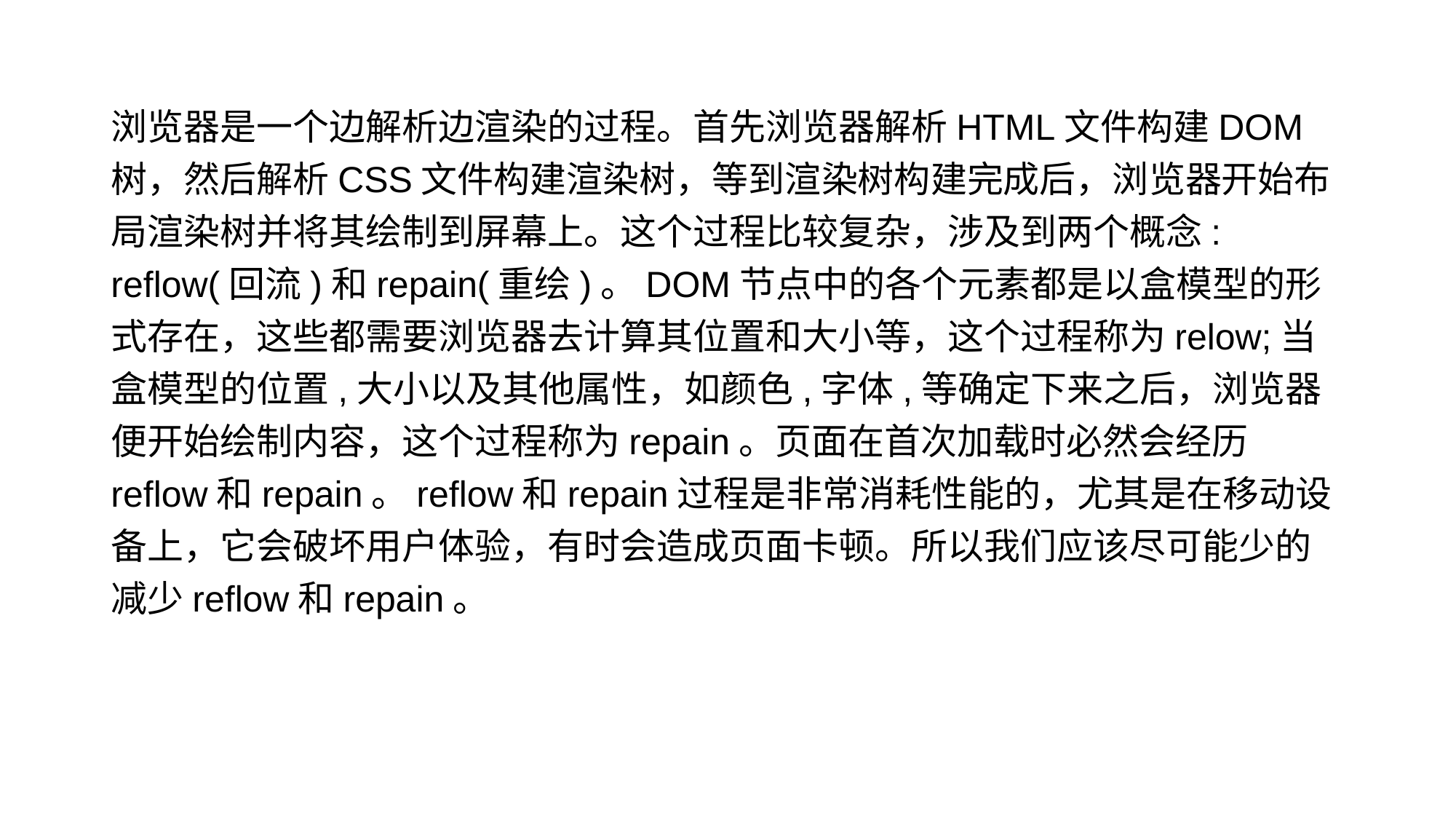

浏览器是一个边解析边渲染的过程。首先浏览器解析HTML文件构建DOM树，然后解析CSS文件构建渲染树，等到渲染树构建完成后，浏览器开始布局渲染树并将其绘制到屏幕上。这个过程比较复杂，涉及到两个概念: reflow(回流)和repain(重绘)。DOM节点中的各个元素都是以盒模型的形式存在，这些都需要浏览器去计算其位置和大小等，这个过程称为relow;当盒模型的位置,大小以及其他属性，如颜色,字体,等确定下来之后，浏览器便开始绘制内容，这个过程称为repain。页面在首次加载时必然会经历reflow和repain。reflow和repain过程是非常消耗性能的，尤其是在移动设备上，它会破坏用户体验，有时会造成页面卡顿。所以我们应该尽可能少的减少reflow和repain。